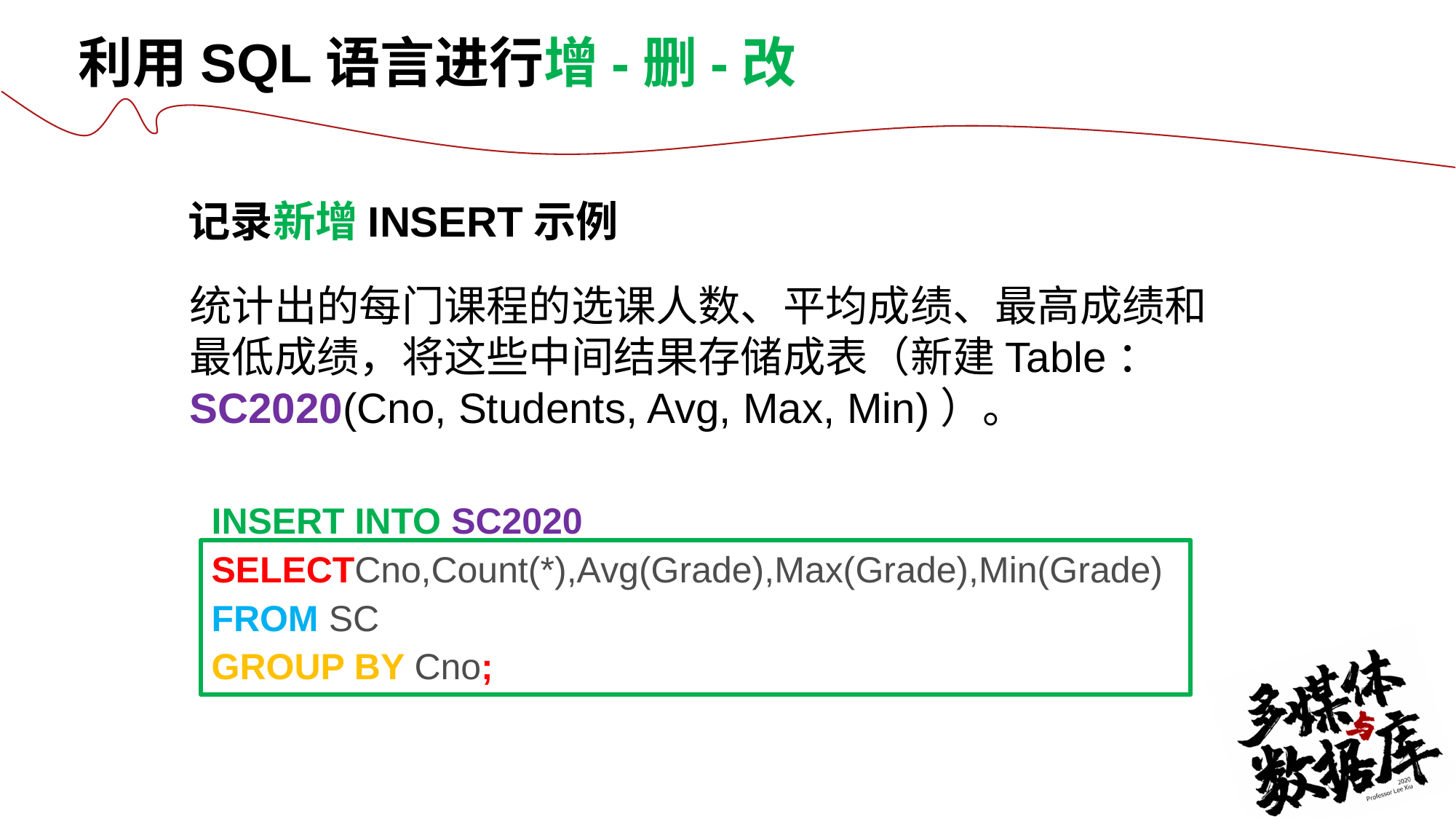

利用SQL语言进行增-删-改
记录新增INSERT示例
统计出的每门课程的选课人数、平均成绩、最高成绩和最低成绩，将这些中间结果存储成表（新建Table：SC2020(Cno, Students, Avg, Max, Min)）。

INSERT INTO SC2020
SELECTCno,Count(*),Avg(Grade),Max(Grade),Min(Grade)
FROM SC
GROUP BY Cno;